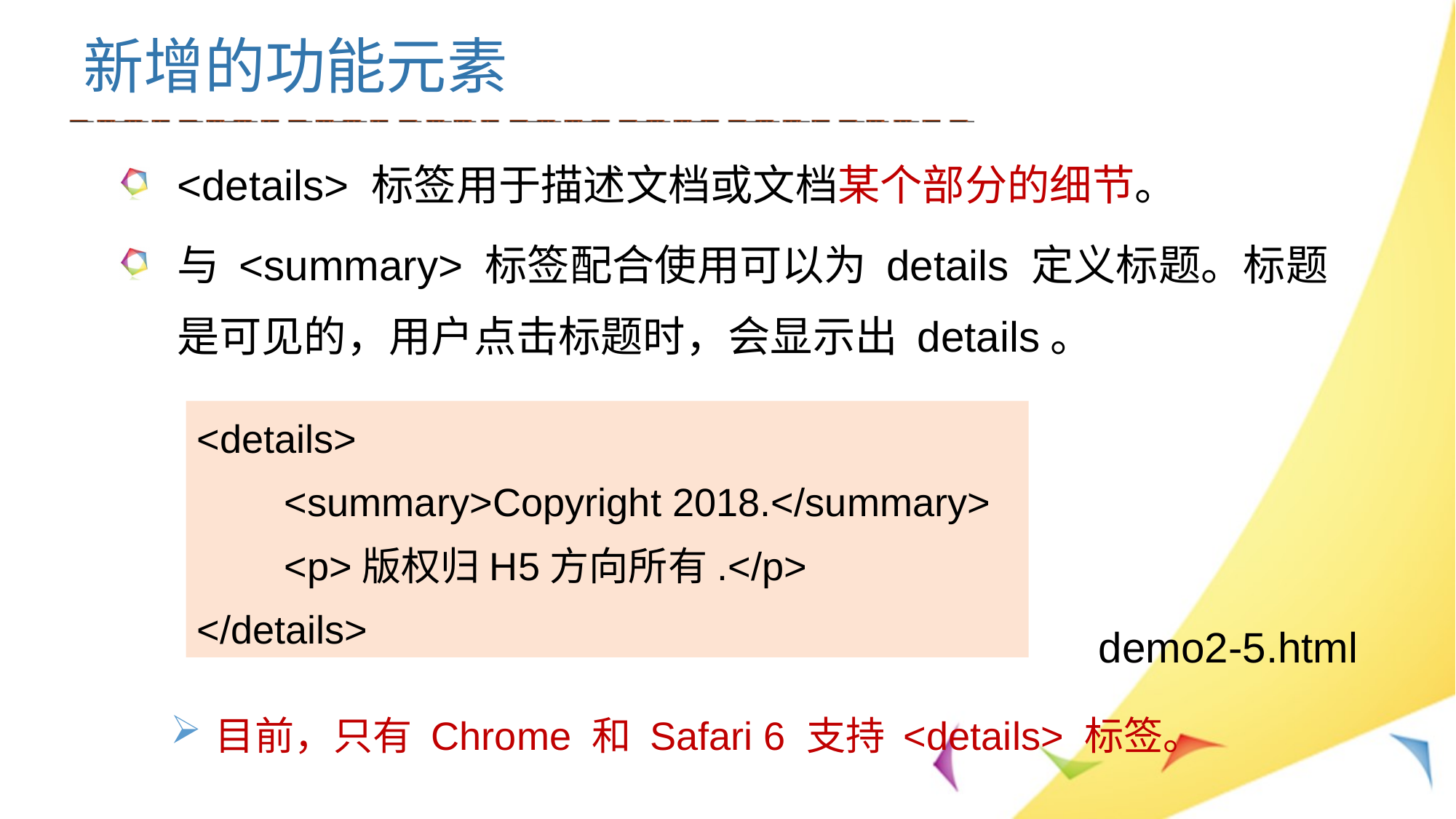

新增的功能元素
<details> 标签用于描述文档或文档某个部分的细节。
与 <summary> 标签配合使用可以为 details 定义标题。标题是可见的，用户点击标题时，会显示出 details。
<details>
        <summary>Copyright 2018.</summary>
        <p>版权归H5方向所有.</p>
</details>
demo2-5.html
目前，只有 Chrome 和 Safari 6 支持 <details> 标签。